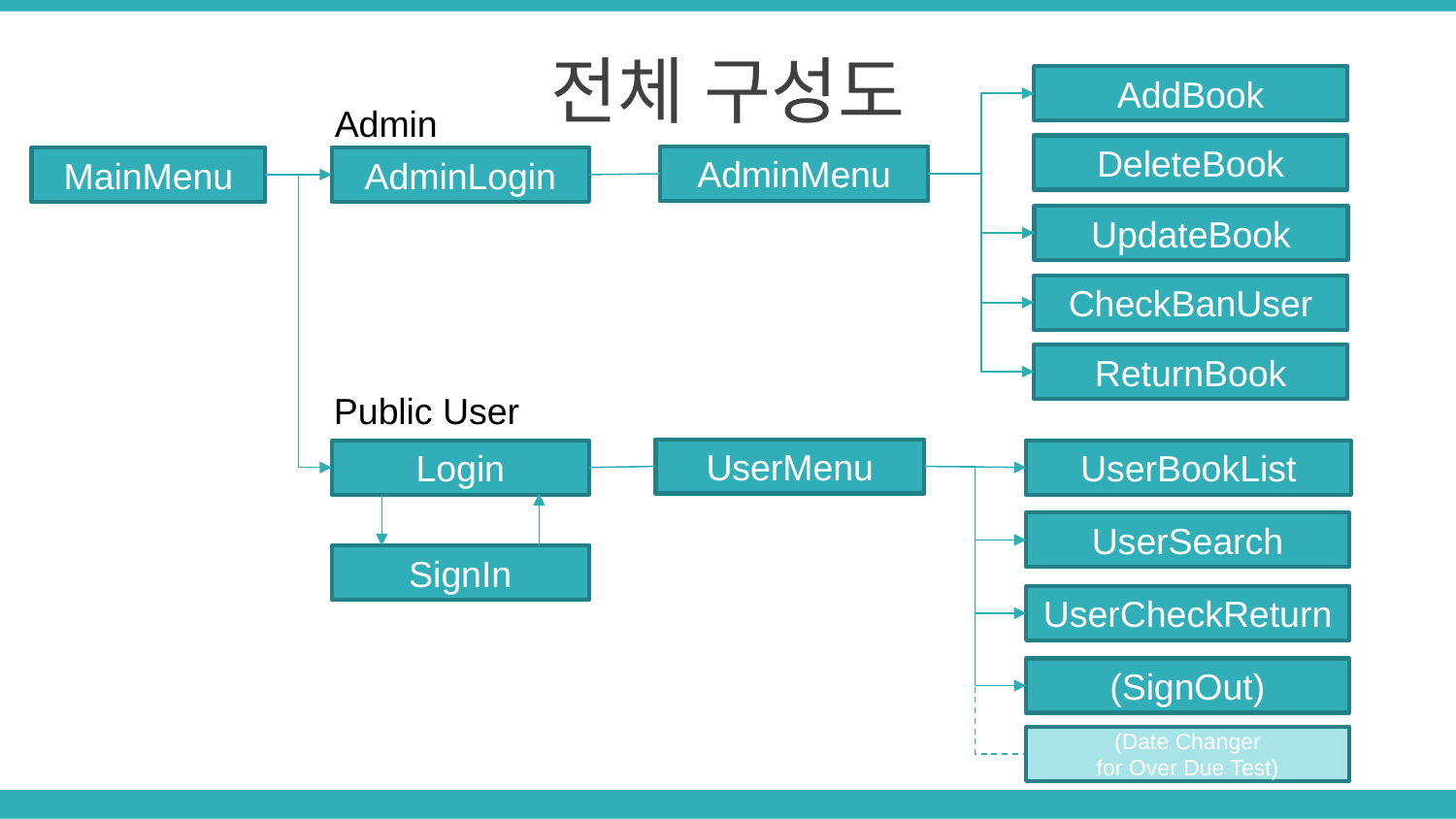

전체 구성도
AddBook
Admin
DeleteBook
AdminMenu
MainMenu
AdminLogin
UpdateBook
CheckBanUser
ReturnBook
Public User
UserMenu
Login
UserBookList
UserSearch
SignIn
UserCheckReturn
(SignOut)
(Date Changer
for Over Due Test)